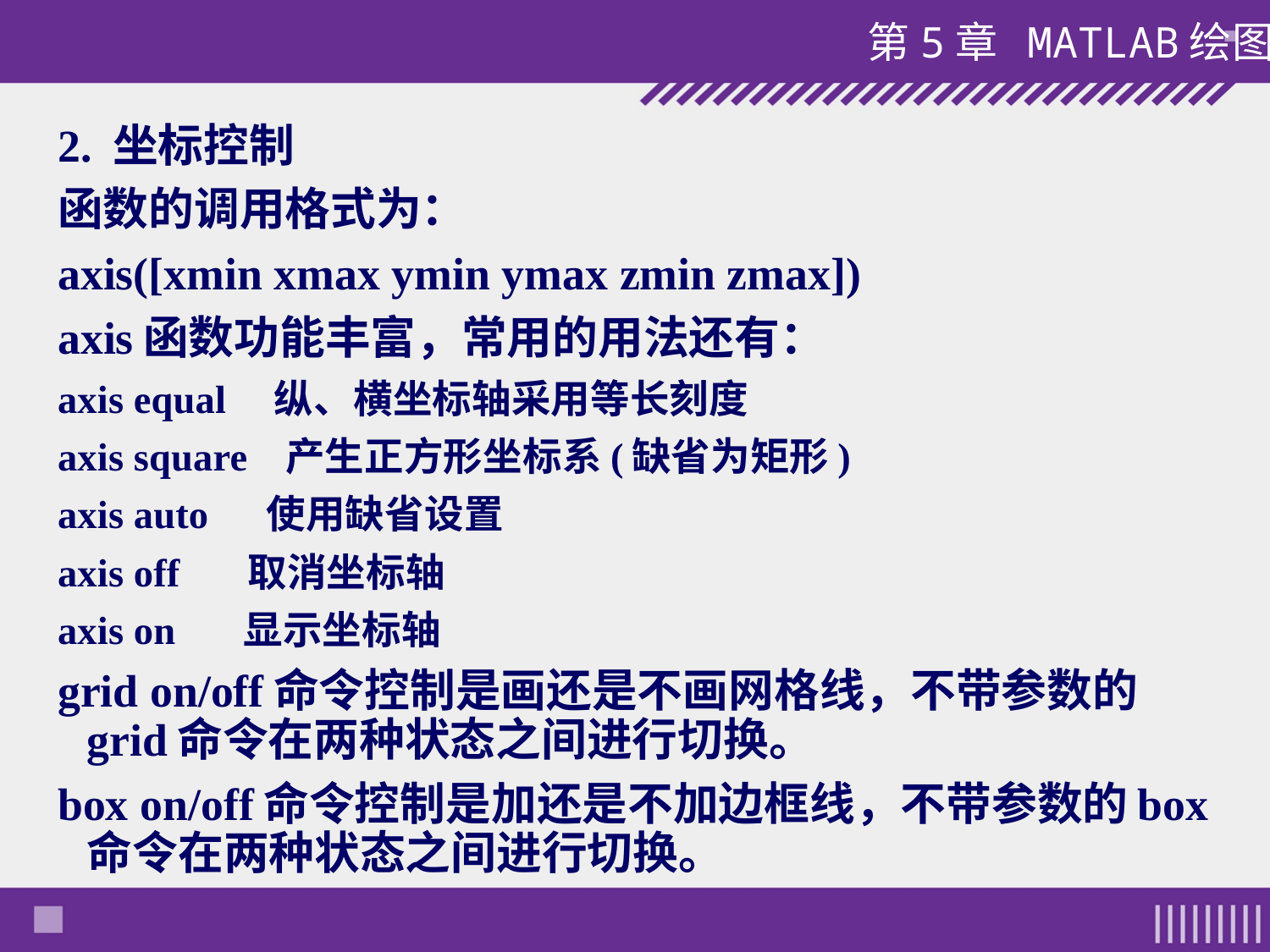

#
2. 坐标控制
函数的调用格式为：
axis([xmin xmax ymin ymax zmin zmax])
axis函数功能丰富，常用的用法还有：
axis equal    纵、横坐标轴采用等长刻度
axis square   产生正方形坐标系(缺省为矩形)
axis auto     使用缺省设置
axis off      取消坐标轴
axis on      显示坐标轴
grid on/off命令控制是画还是不画网格线，不带参数的grid命令在两种状态之间进行切换。
box on/off命令控制是加还是不加边框线，不带参数的box命令在两种状态之间进行切换。